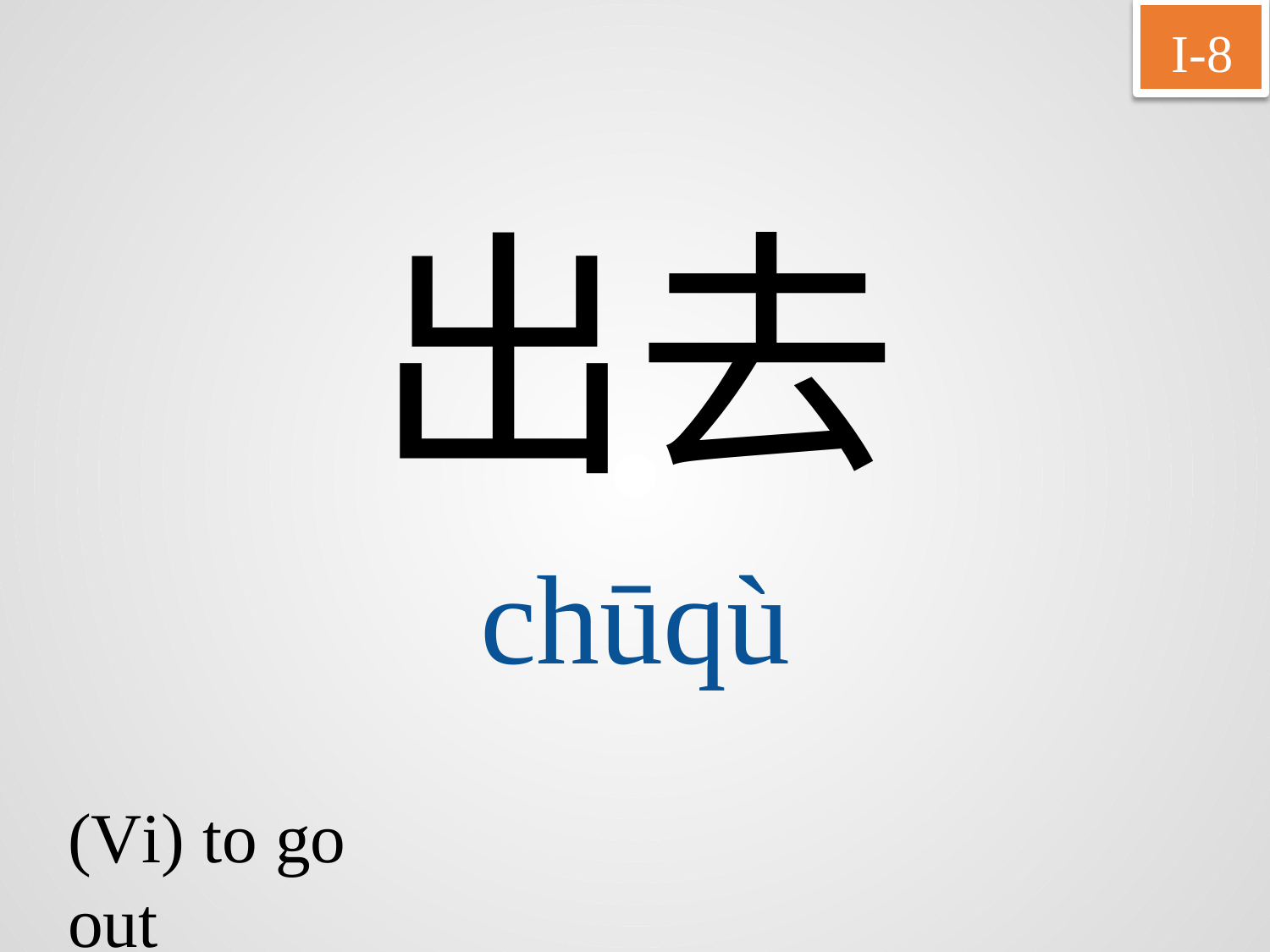

I-8

出去
chūqù
(Vi) to go out